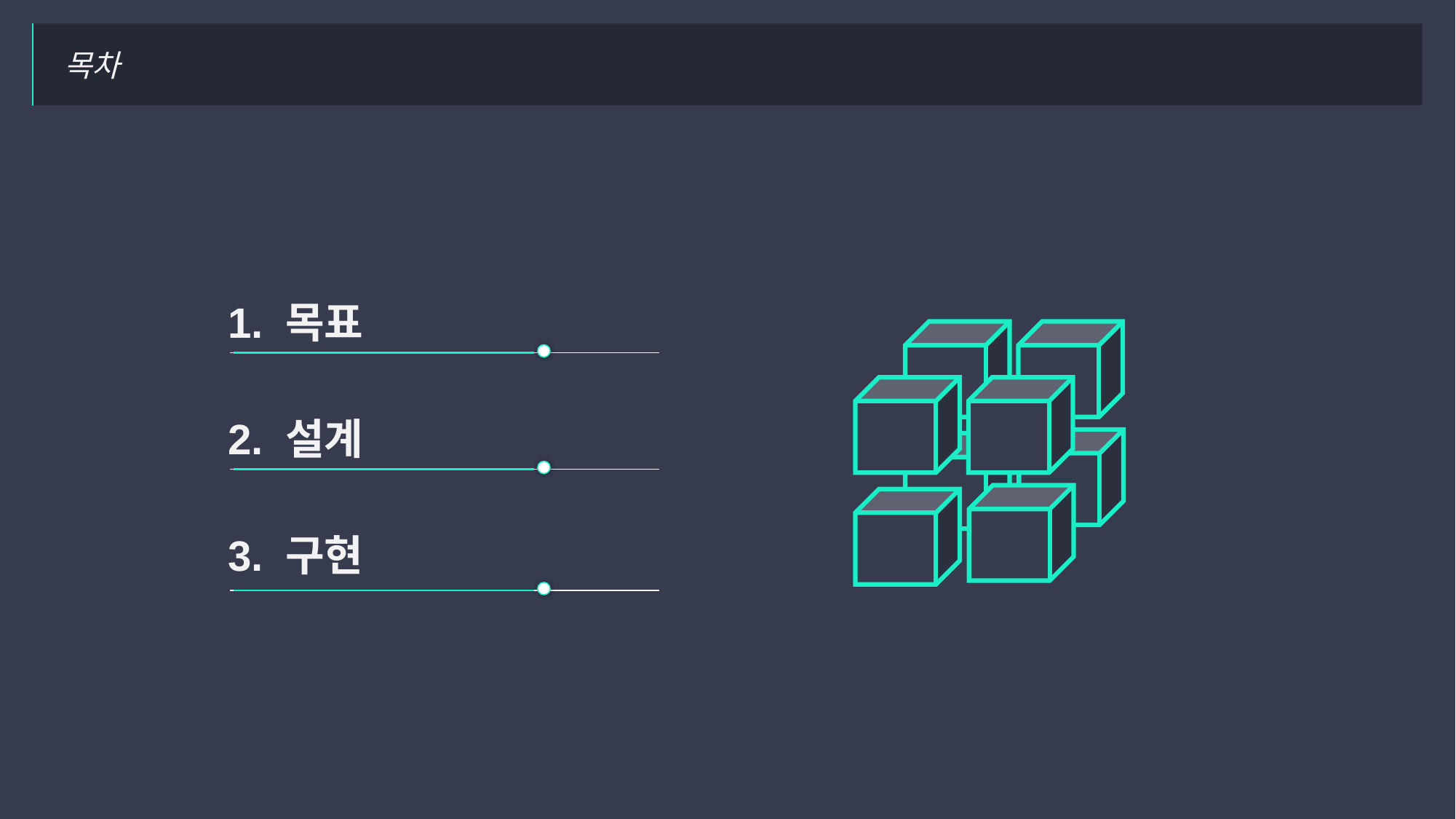

목차
1. 목표

2. 설계

3. 구현